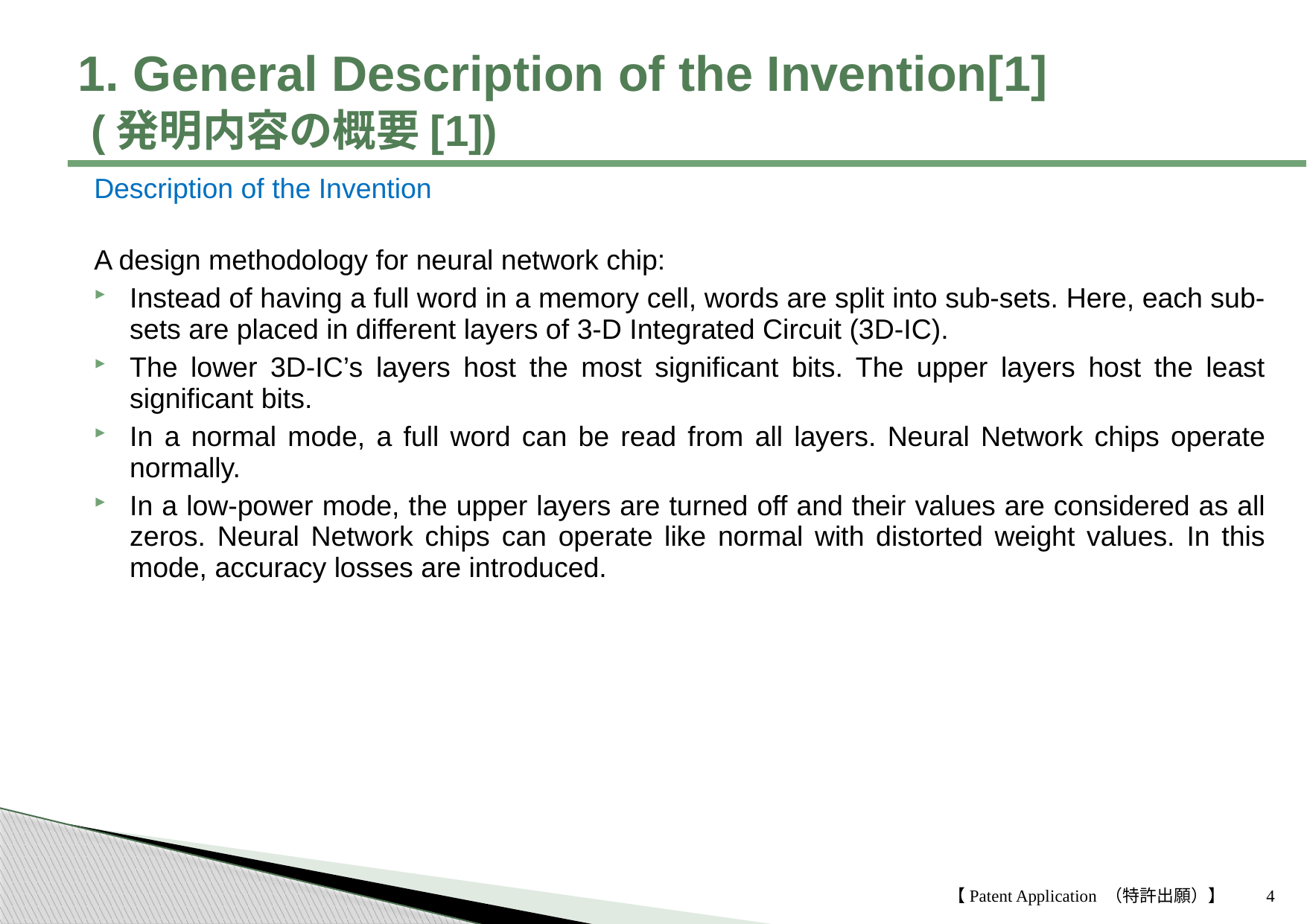

# 1. General Description of the Invention[1]
(発明内容の概要[1])

Description of the Invention

A design methodology for neural network chip:
Instead of having a full word in a memory cell, words are split into sub-sets. Here, each sub-sets are placed in different layers of 3-D Integrated Circuit (3D-IC).
The lower 3D-IC’s layers host the most significant bits. The upper layers host the least significant bits.
In a normal mode, a full word can be read from all layers. Neural Network chips operate normally.
In a low-power mode, the upper layers are turned off and their values are considered as all zeros. Neural Network chips can operate like normal with distorted weight values. In this mode, accuracy losses are introduced.
【Patent Application （特許出願）】
4